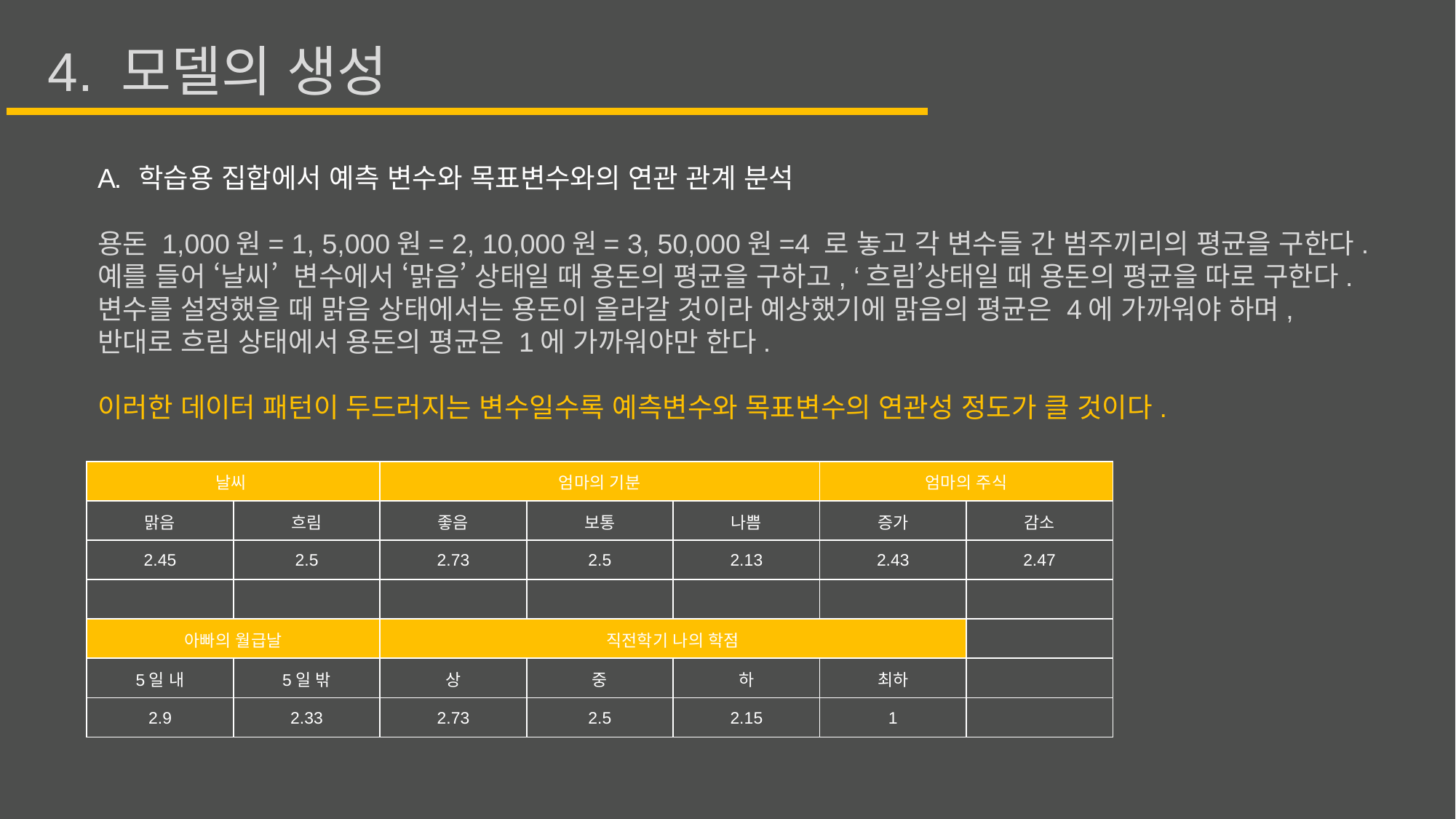

4. 모델의 생성

학습용 집합에서 예측 변수와 목표변수와의 연관 관계 분석

용돈 1,000원= 1, 5,000원= 2, 10,000원= 3, 50,000원=4 로 놓고 각 변수들 간 범주끼리의 평균을 구한다.
예를 들어 ‘날씨’  변수에서 ‘맑음’ 상태일 때 용돈의 평균을 구하고, ‘흐림’상태일 때 용돈의 평균을 따로 구한다.
변수를 설정했을 때 맑음 상태에서는 용돈이 올라갈 것이라 예상했기에 맑음의 평균은 4에 가까워야 하며,
반대로 흐림 상태에서 용돈의 평균은 1에 가까워야만 한다.

이러한 데이터 패턴이 두드러지는 변수일수록 예측변수와 목표변수의 연관성 정도가 클 것이다.
| 날씨 |  | 엄마의 기분 |  |  | 엄마의 주식 |  |
| --- | --- | --- | --- | --- | --- | --- |
| 맑음 | 흐림 | 좋음 | 보통 | 나쁨 | 증가 | 감소 |
| 2.45 | 2.5 | 2.73 | 2.5 | 2.13 | 2.43 | 2.47 |
|  |  |  |  |  |  |  |
| 아빠의 월급날 |  | 직전학기 나의 학점 |  |  |  |  |
| 5일 내 | 5일 밖 | 상 | 중 | 하 | 최하 |  |
| 2.9 | 2.33 | 2.73 | 2.5 | 2.15 | 1 |  |